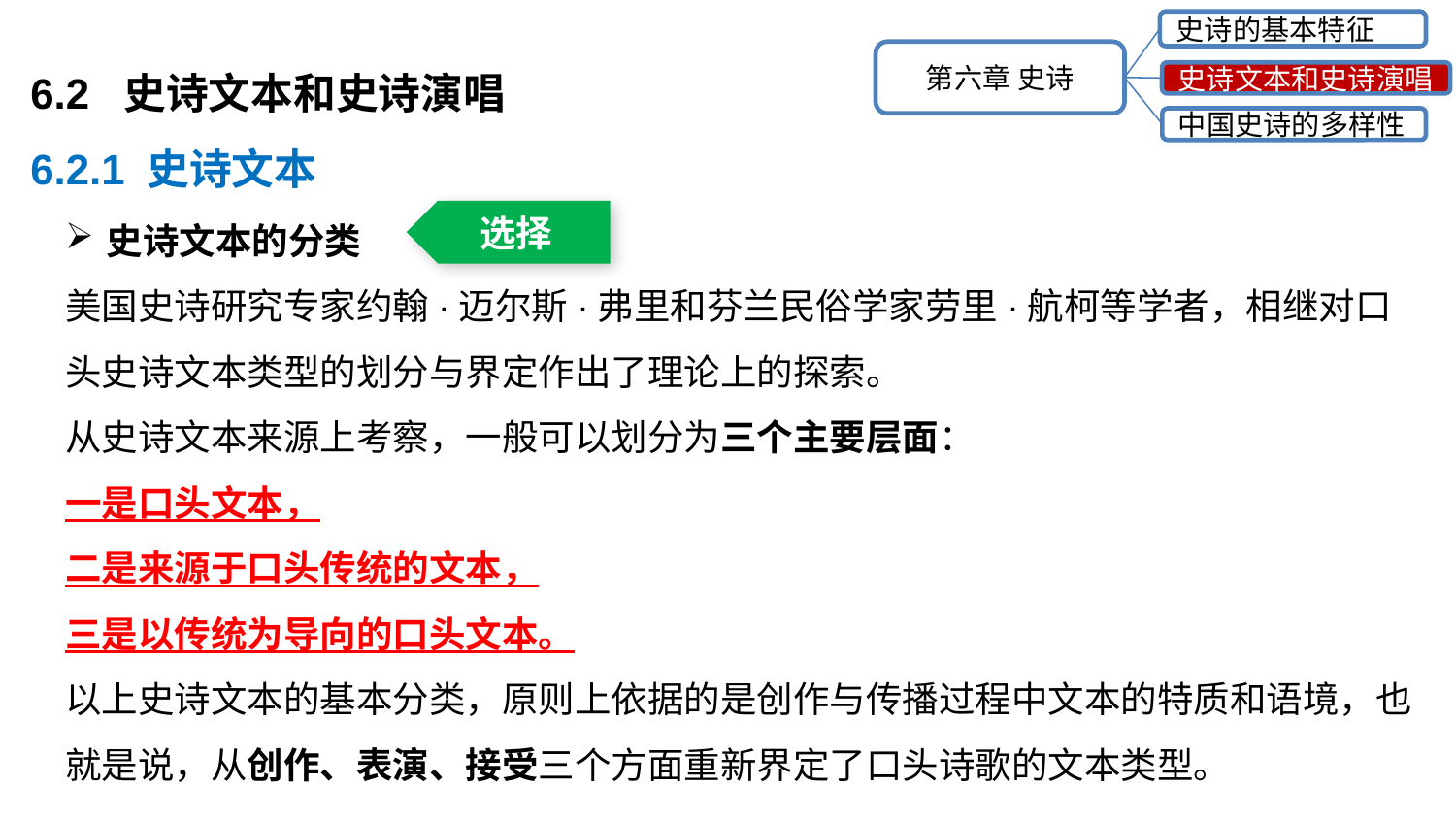

史诗的基本特征
第六章 史诗
史诗文本和史诗演唱
中国史诗的多样性
6.2  史诗文本和史诗演唱
6.2.1 史诗文本
史诗文本的分类
美国史诗研究专家约翰·迈尔斯·弗里和芬兰民俗学家劳里·航柯等学者，相继对口头史诗文本类型的划分与界定作出了理论上的探索。
从史诗文本来源上考察，一般可以划分为三个主要层面：
一是口头文本，
二是来源于口头传统的文本，
三是以传统为导向的口头文本。
以上史诗文本的基本分类，原则上依据的是创作与传播过程中文本的特质和语境，也就是说，从创作、表演、接受三个方面重新界定了口头诗歌的文本类型。
选择